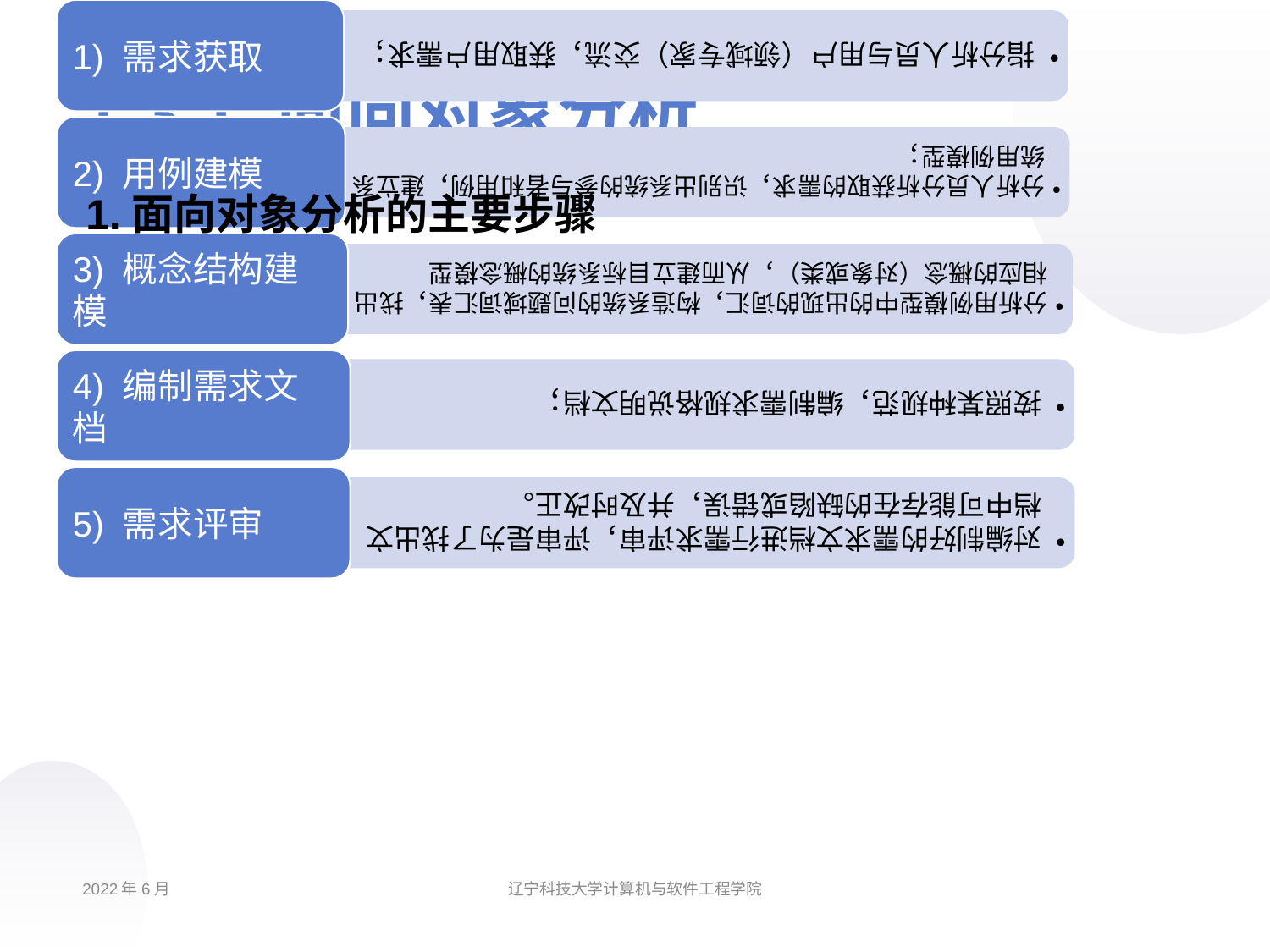

# 1.3.1 面向对象分析
1.面向对象分析的主要步骤
指分析人员与用户（领域专家）交流，获取用户需求；
1) 需求获取
分析人员分析获取的需求，识别出系统的参与者和用例，建立系统用例模型；
2) 用例建模
分析用例模型中的出现的词汇，构造系统的问题域词汇表，找出相应的概念（对象或类），从而建立目标系统的概念模型
3) 概念结构建模
按照某种规范，编制需求规格说明文档；
4) 编制需求文档
对编制好的需求文档进行需求评审，评审是为了找出文档中可能存在的缺陷或错误，并及时改正。
5) 需求评审

2022年6月
辽宁科技大学计算机与软件工程学院
162